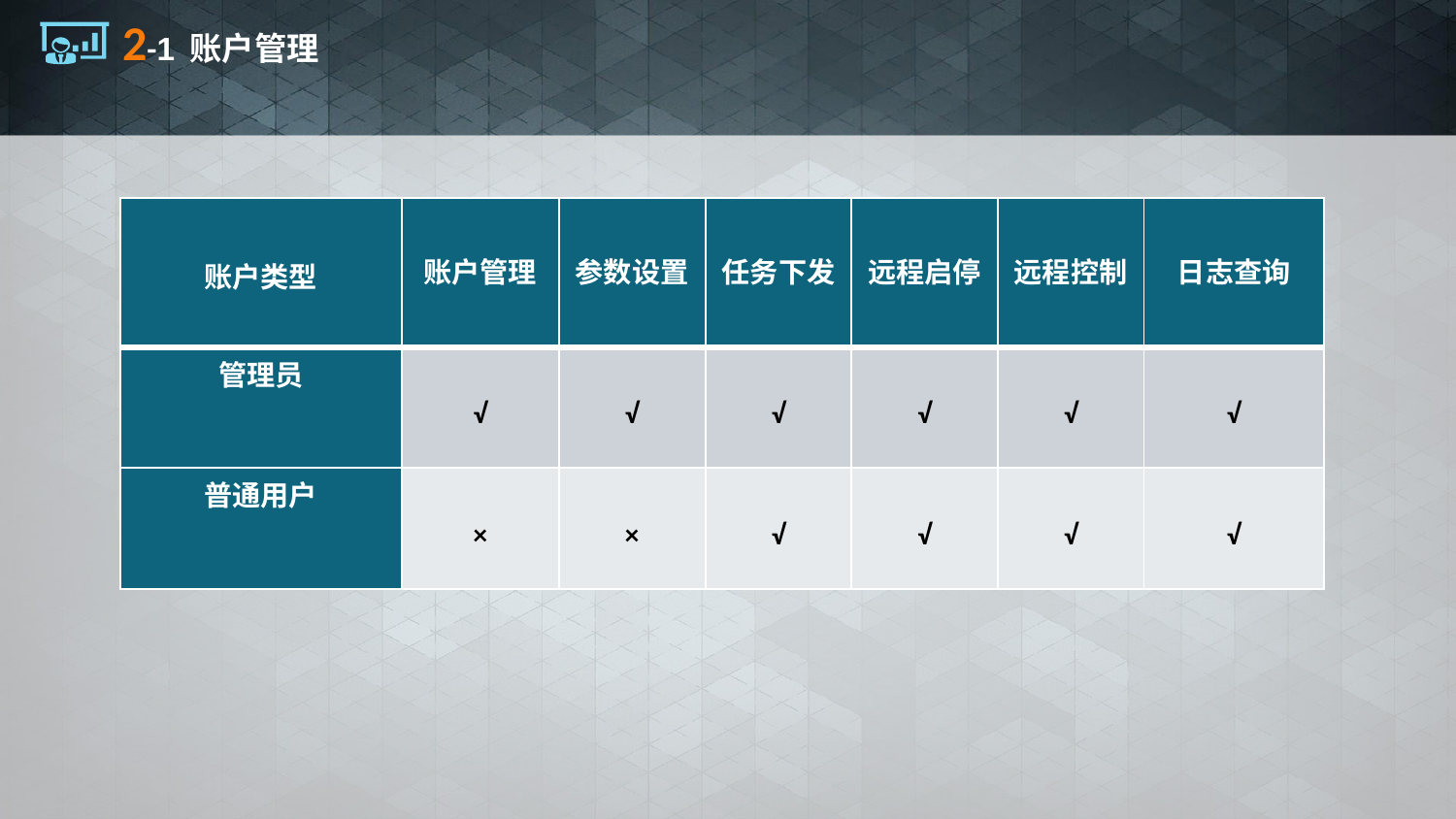

# 2-1 账户管理

| 账户类型 | 账户管理 | 参数设置 | 任务下发 | 远程启停 | 远程控制 | 日志查询 |
| --- | --- | --- | --- | --- | --- | --- |
| 管理员 | √ | √ | √ | √ | √ | √ |
| 普通用户 | × | × | √ | √ | √ | √ |